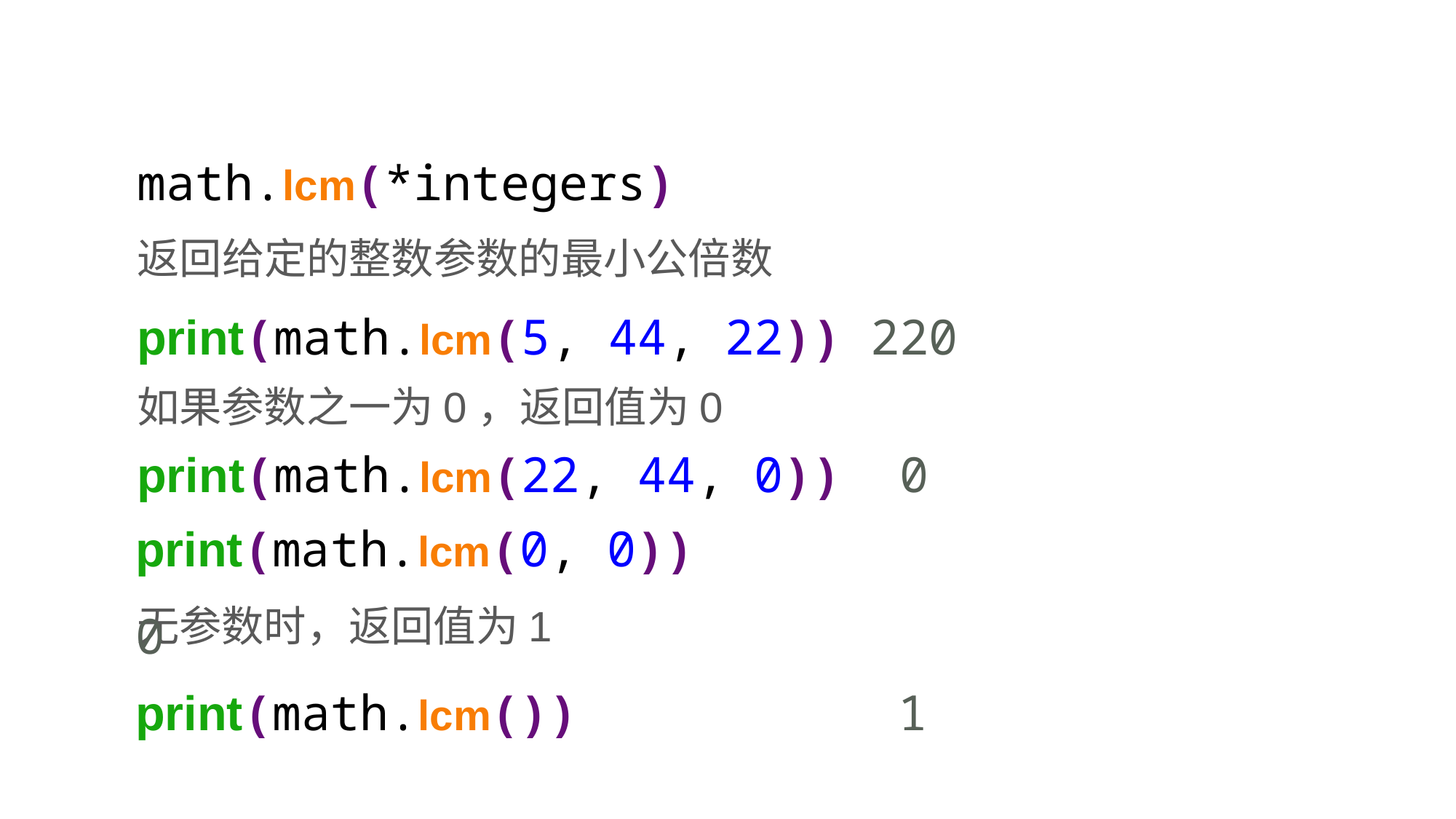

math.lcm(*integers)
返回给定的整数参数的最小公倍数
print(math.lcm(5, 44, 22)) 220
如果参数之一为0，返回值为0
print(math.lcm(22, 44, 0))  0
print(math.lcm(0, 0))       0
无参数时，返回值为1
print(math.lcm())           1